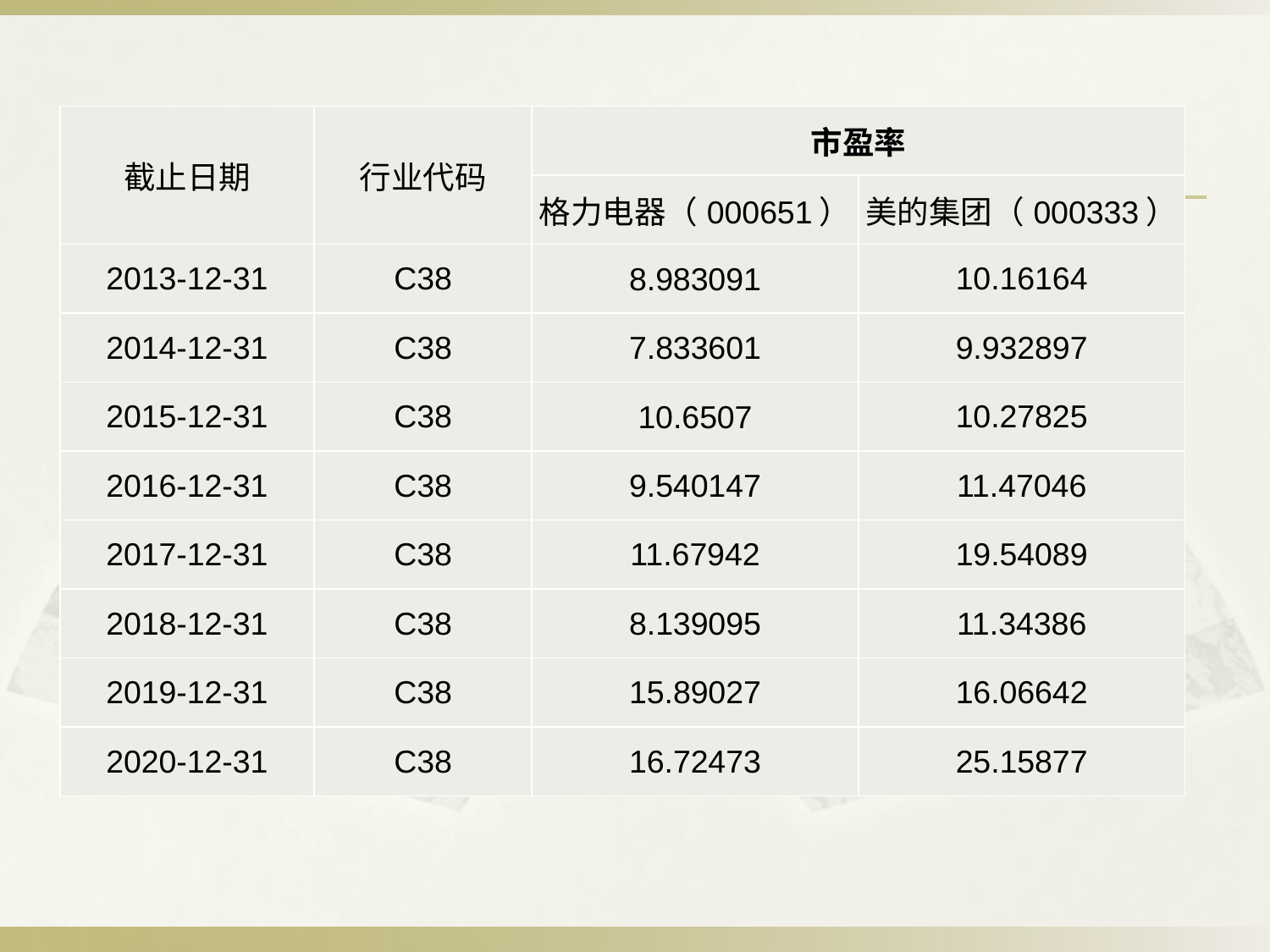

| 截止日期 | 行业代码 | 市盈率 |  |
| --- | --- | --- | --- |
| 截止日期 | 行业代码 | 格力电器（000651） | 美的集团（000333） |
| 2013-12-31 | C38 | 8.983091 | 10.16164 |
| 2014-12-31 | C38 | 7.833601 | 9.932897 |
| 2015-12-31 | C38 | 10.6507 | 10.27825 |
| 2016-12-31 | C38 | 9.540147 | 11.47046 |
| 2017-12-31 | C38 | 11.67942 | 19.54089 |
| 2018-12-31 | C38 | 8.139095 | 11.34386 |
| 2019-12-31 | C38 | 15.89027 | 16.06642 |
| 2020-12-31 | C38 | 16.72473 | 25.15877 |